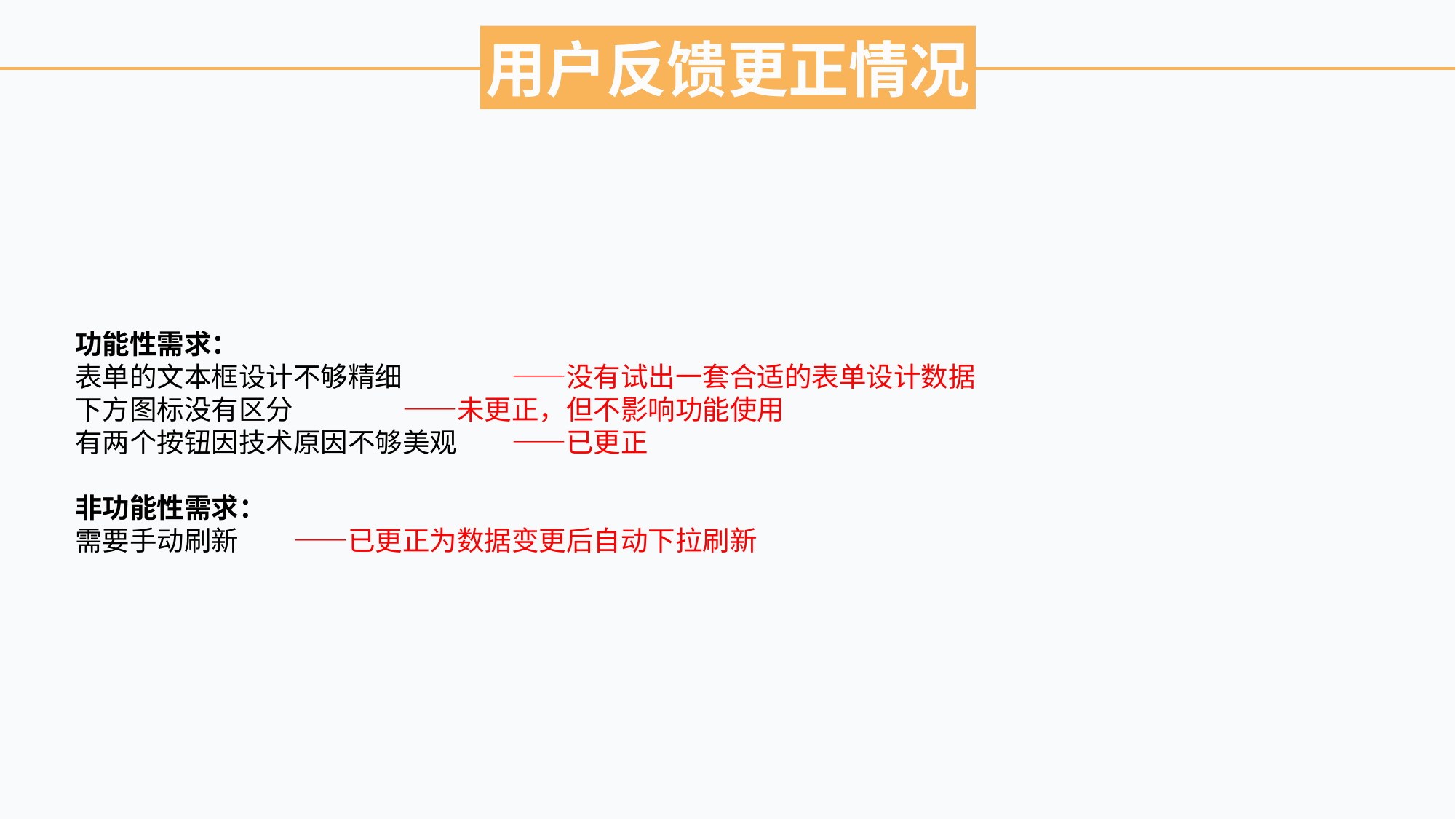

用户反馈更正情况

功能性需求：
表单的文本框设计不够精细	——没有试出一套合适的表单设计数据
下方图标没有区分	——未更正，但不影响功能使用
有两个按钮因技术原因不够美观 	——已更正

非功能性需求：
需要手动刷新	——已更正为数据变更后自动下拉刷新